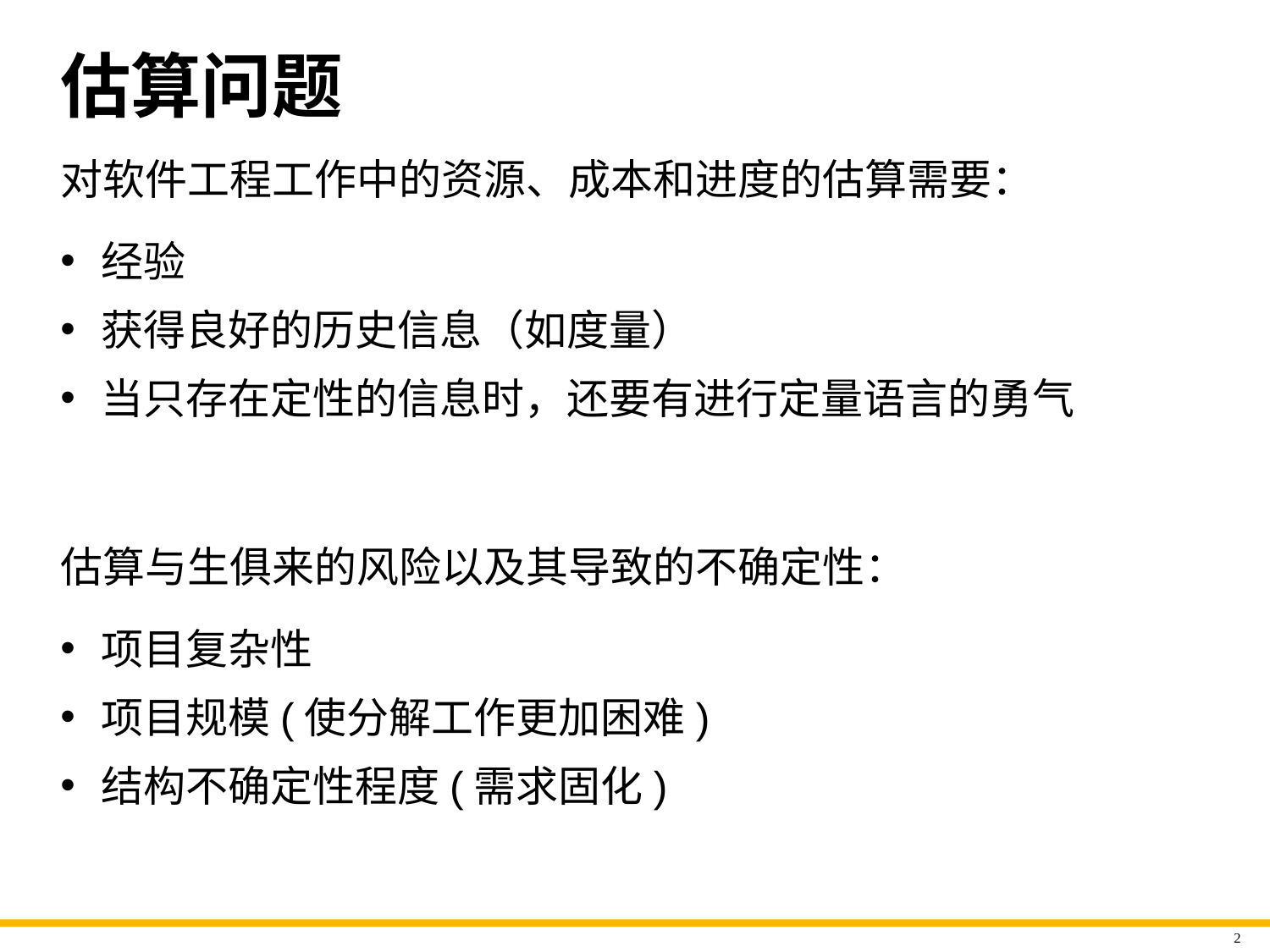

# 估算问题
对软件工程工作中的资源、成本和进度的估算需要：
经验
获得良好的历史信息（如度量）
当只存在定性的信息时，还要有进行定量语言的勇气
估算与生俱来的风险以及其导致的不确定性：
项目复杂性
项目规模(使分解工作更加困难)
结构不确定性程度(需求固化)
2